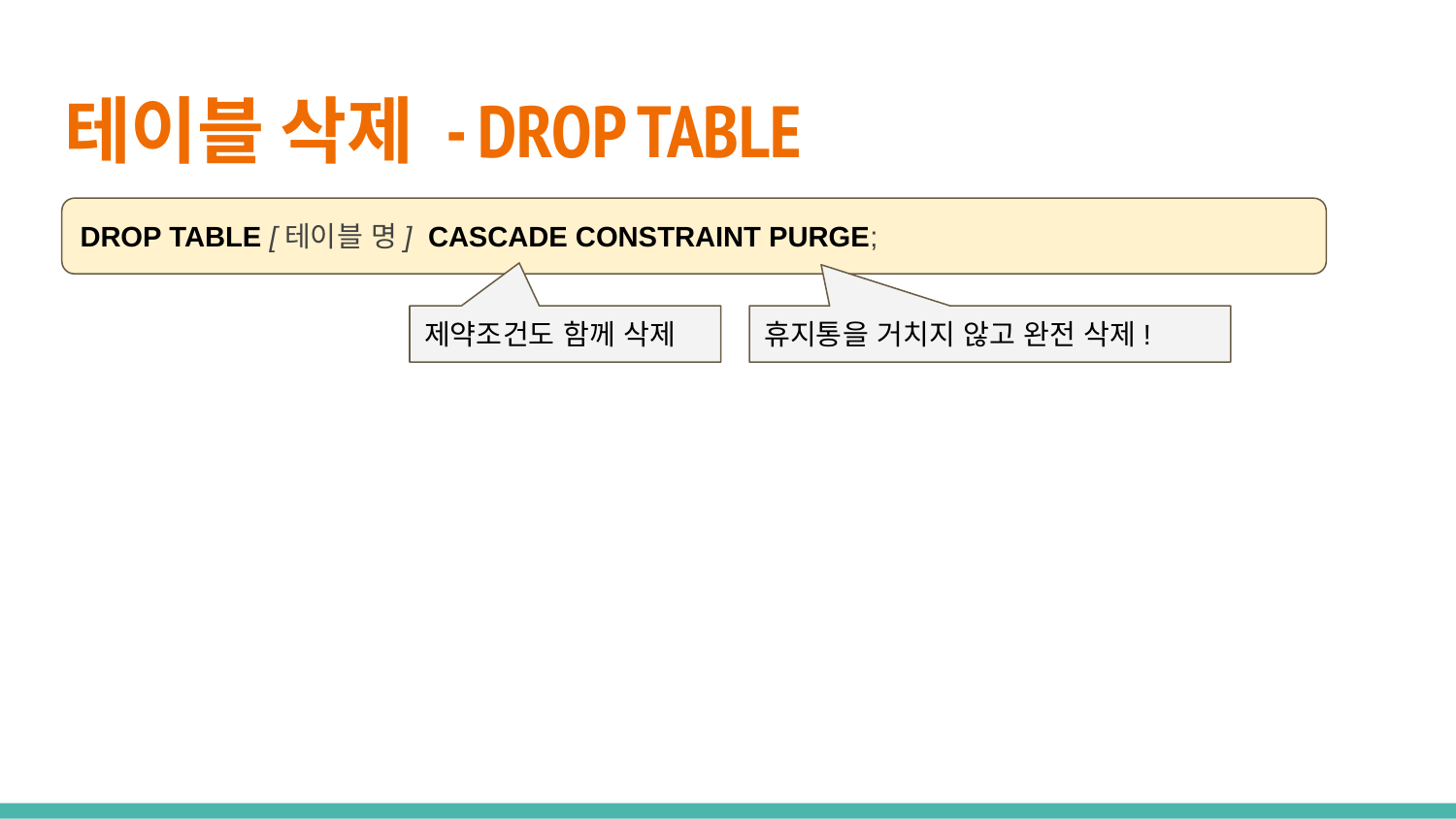

# 테이블 삭제 - DROP TABLE
DROP TABLE [테이블 명]  CASCADE CONSTRAINT PURGE;
제약조건도 함께 삭제
휴지통을 거치지 않고 완전 삭제!